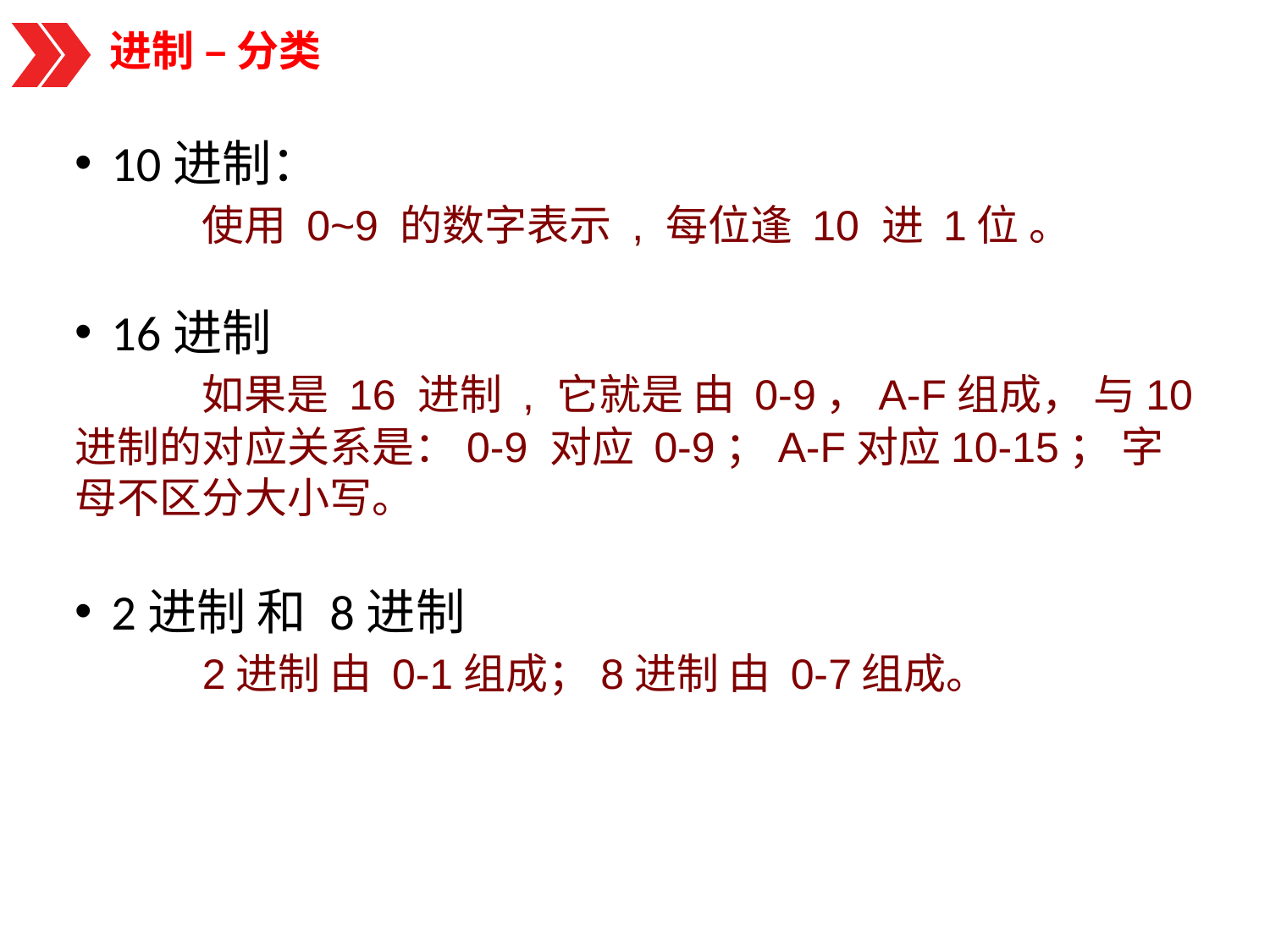

进制 – 分类
10进制：
	使用 0~9 的数字表示 , 每位逢 10 进 1位 。

16进制
	如果是 16 进制 , 它就是 由 0-9，A-F组成， 与10进制的对应关系是：0-9 对应 0-9；A-F对应10-15； 字母不区分大小写。

2进制 和 8进制
	2进制 由 0-1组成；8进制 由 0-7组成。